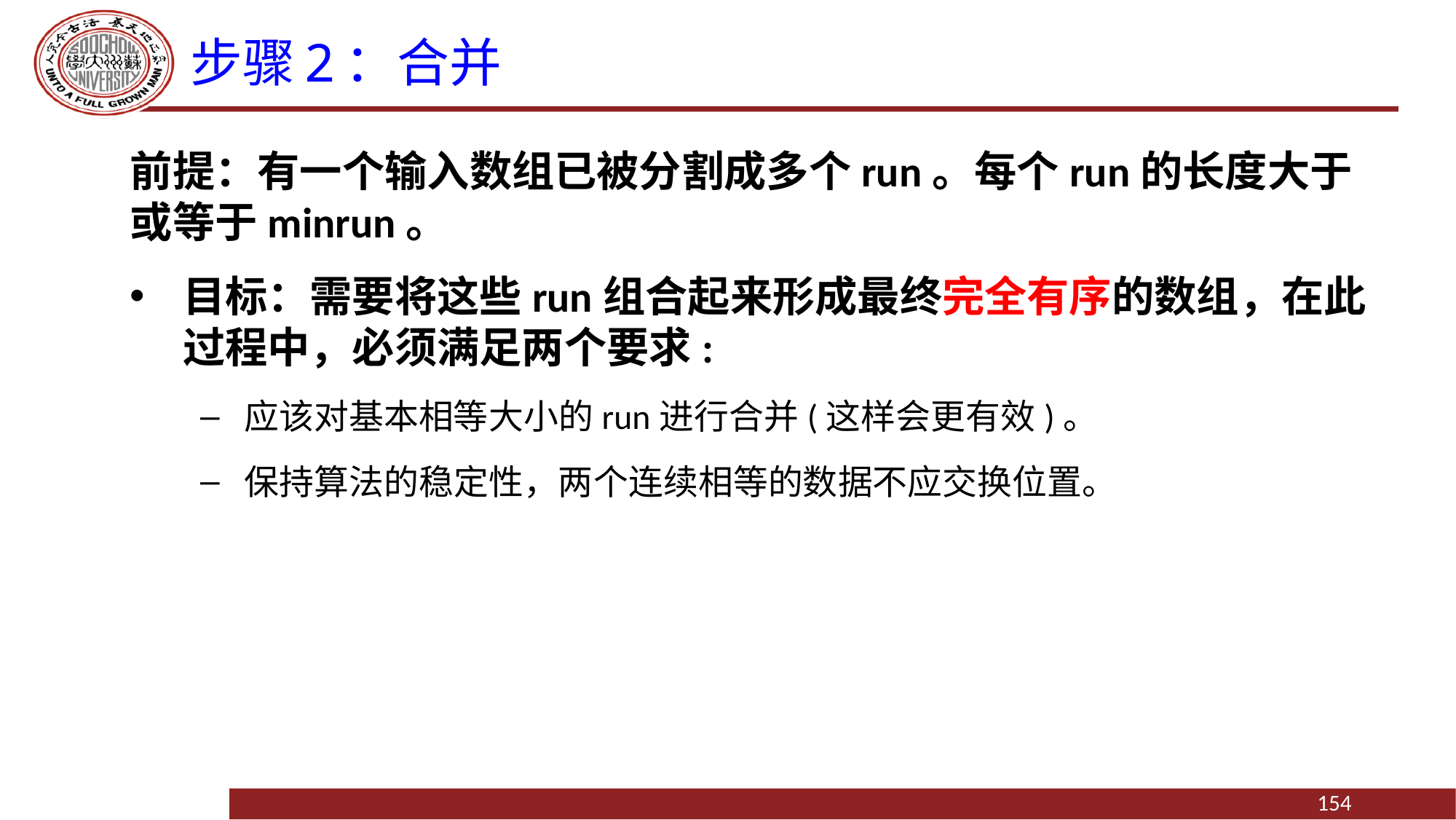

# 步骤2：合并
前提：有一个输入数组已被分割成多个run。每个run的长度大于或等于minrun。
目标：需要将这些run组合起来形成最终完全有序的数组，在此过程中，必须满足两个要求:
应该对基本相等大小的run进行合并(这样会更有效)。
保持算法的稳定性，两个连续相等的数据不应交换位置。
154